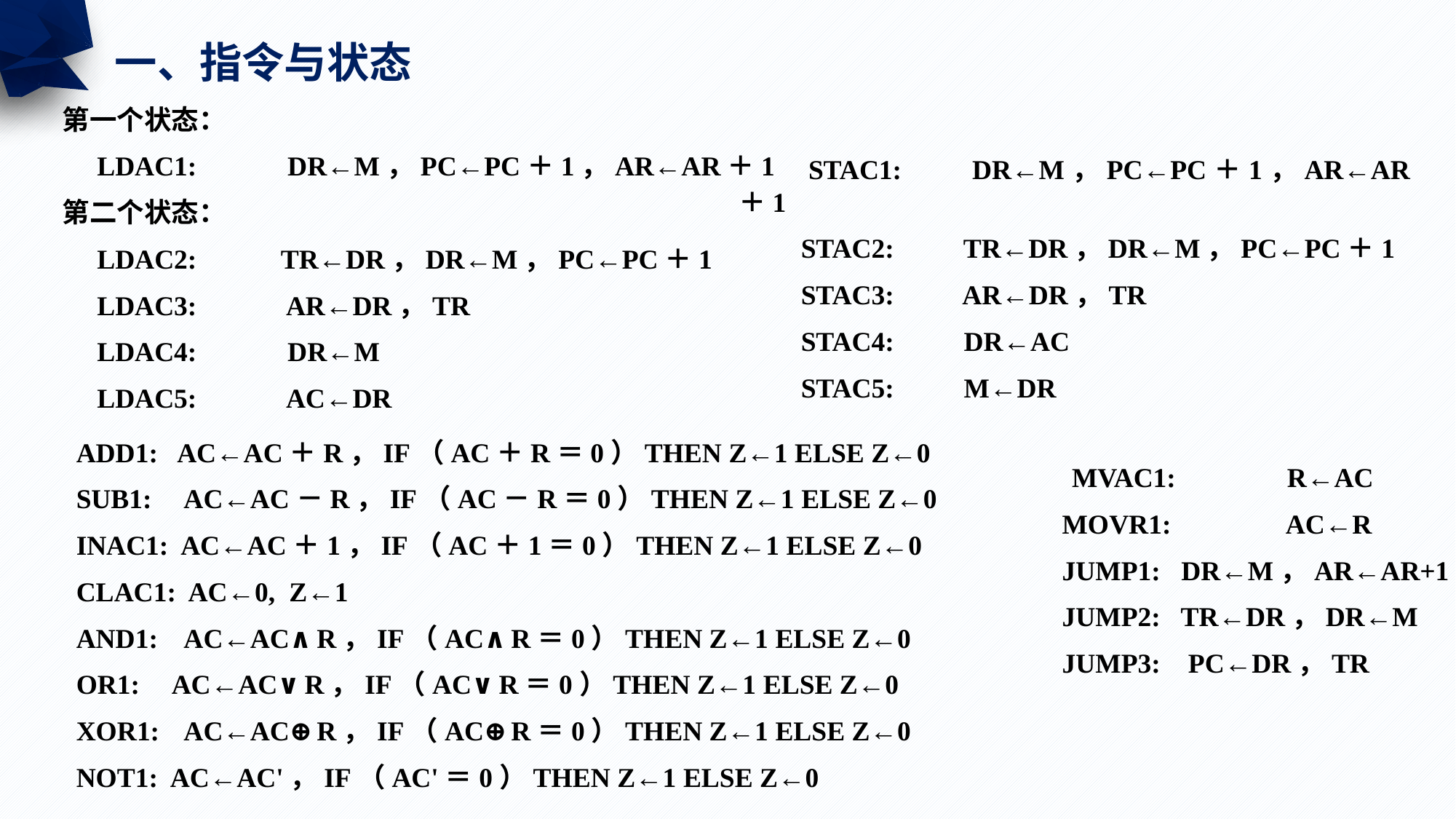

一、指令与状态
第一个状态：
     LDAC1:	 DR←M，PC←PC＋1，AR←AR＋1
第二个状态：
     LDAC2:	TR←DR，DR←M，PC←PC＋1
     LDAC3:	 AR←DR，TR
     LDAC4:	 DR←M
     LDAC5:	 AC←DR
         STAC1:	 DR←M，PC←PC＋1，AR←AR＋1
         STAC2:	 TR←DR，DR←M，PC←PC＋1
         STAC3:	 AR←DR，TR
         STAC4:	 DR←AC
         STAC5:	 M←DR
  ADD1:   AC←AC＋R，IF（AC＋R＝0）THEN Z←1 ELSE Z←0
  SUB1:	  AC←AC－R，IF（AC－R＝0）THEN Z←1 ELSE Z←0
  INAC1:  AC←AC＋1，IF（AC＋1＝0）THEN Z←1 ELSE Z←0
  CLAC1:  AC←0,  Z←1
  AND1:	  AC←AC∧R，IF（AC∧R＝0）THEN Z←1 ELSE Z←0
  OR1:	AC←AC∨R，IF（AC∨R＝0）THEN Z←1 ELSE Z←0
  XOR1:	  AC←AC⊕R，IF（AC⊕R＝0）THEN Z←1 ELSE Z←0
  NOT1:  AC←AC'，IF（AC'＝0）THEN Z←1 ELSE Z←0
                                 MVAC1:	 R←AC
		MOVR1:	 AC←R
		JUMP1:   DR←M，AR←AR+1
		JUMP2:   TR←DR，DR←M
		JUMP3:    PC←DR，TR